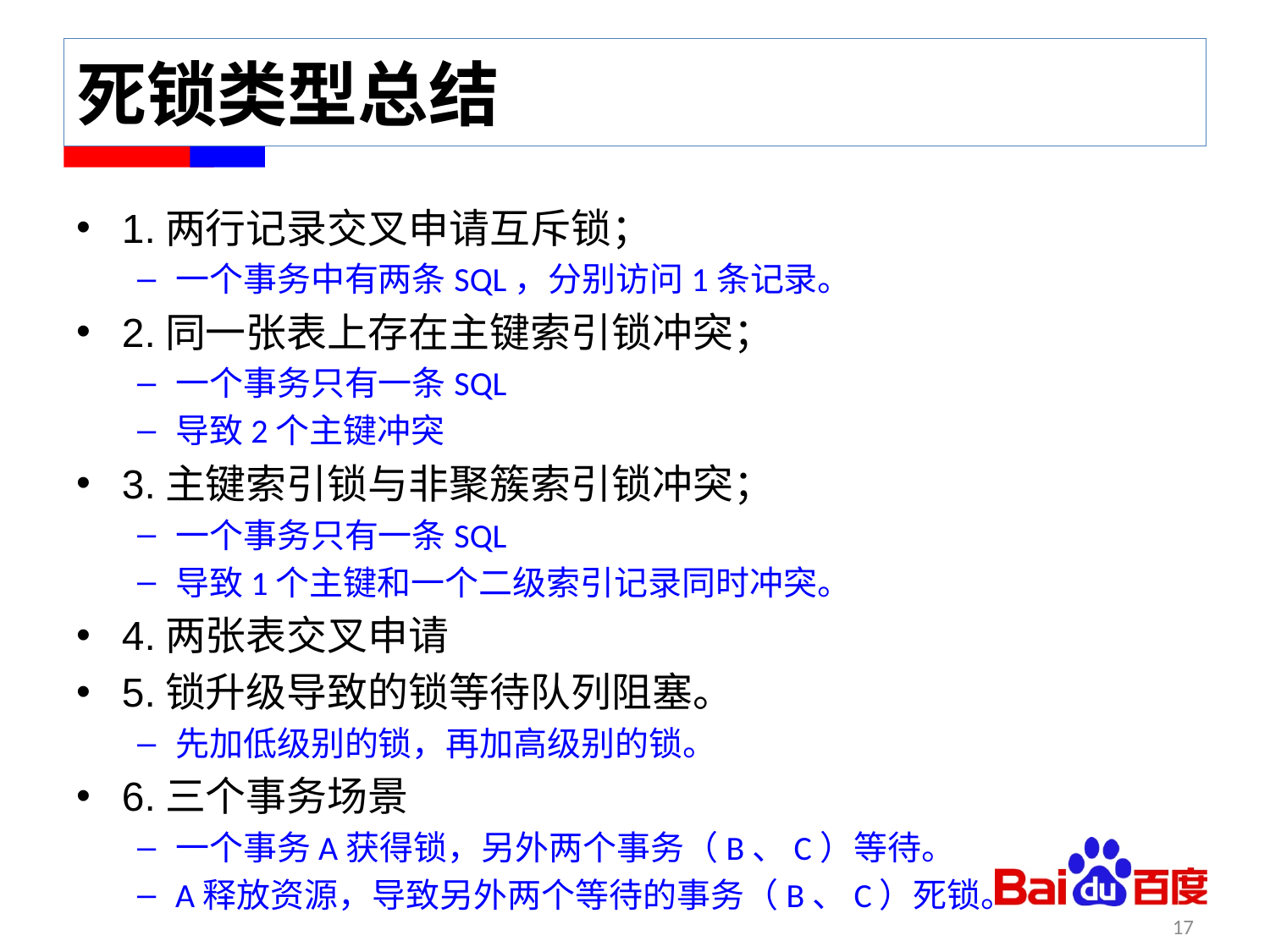

# 死锁类型总结
1.两行记录交叉申请互斥锁；
一个事务中有两条SQL，分别访问1条记录。
2.同一张表上存在主键索引锁冲突；
一个事务只有一条SQL
导致2个主键冲突
3.主键索引锁与非聚簇索引锁冲突；
一个事务只有一条SQL
导致1个主键和一个二级索引记录同时冲突。
4.两张表交叉申请
5.锁升级导致的锁等待队列阻塞。
先加低级别的锁，再加高级别的锁。
6.三个事务场景
一个事务A获得锁，另外两个事务（B、C）等待。
A释放资源，导致另外两个等待的事务（B、C）死锁。

17